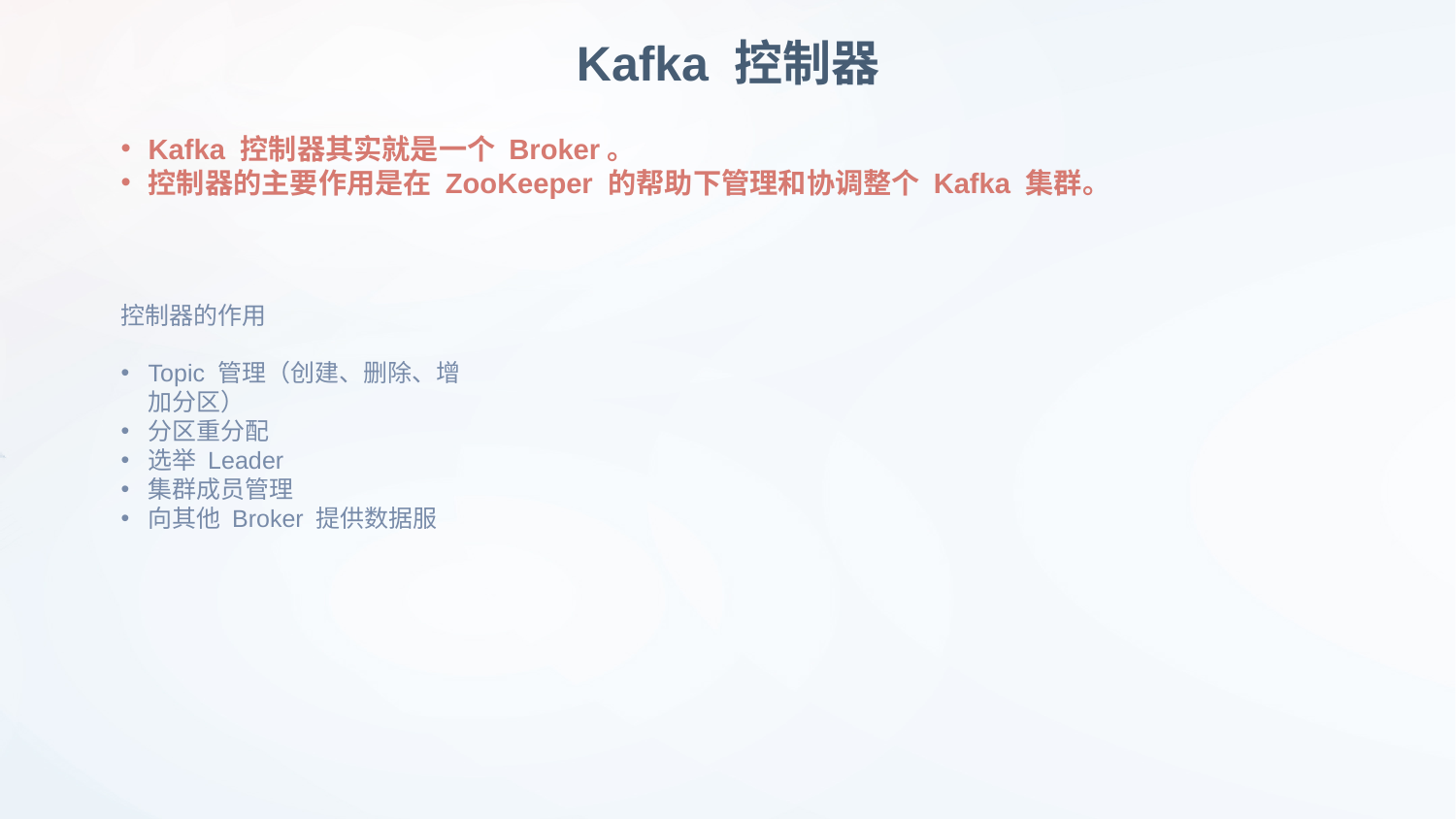

Kafka 控制器
Kafka 控制器其实就是一个 Broker。
控制器的主要作用是在 ZooKeeper 的帮助下管理和协调整个 Kafka 集群。
控制器的作用

Topic 管理（创建、删除、增加分区）
分区重分配
选举 Leader
集群成员管理
向其他 Broker 提供数据服